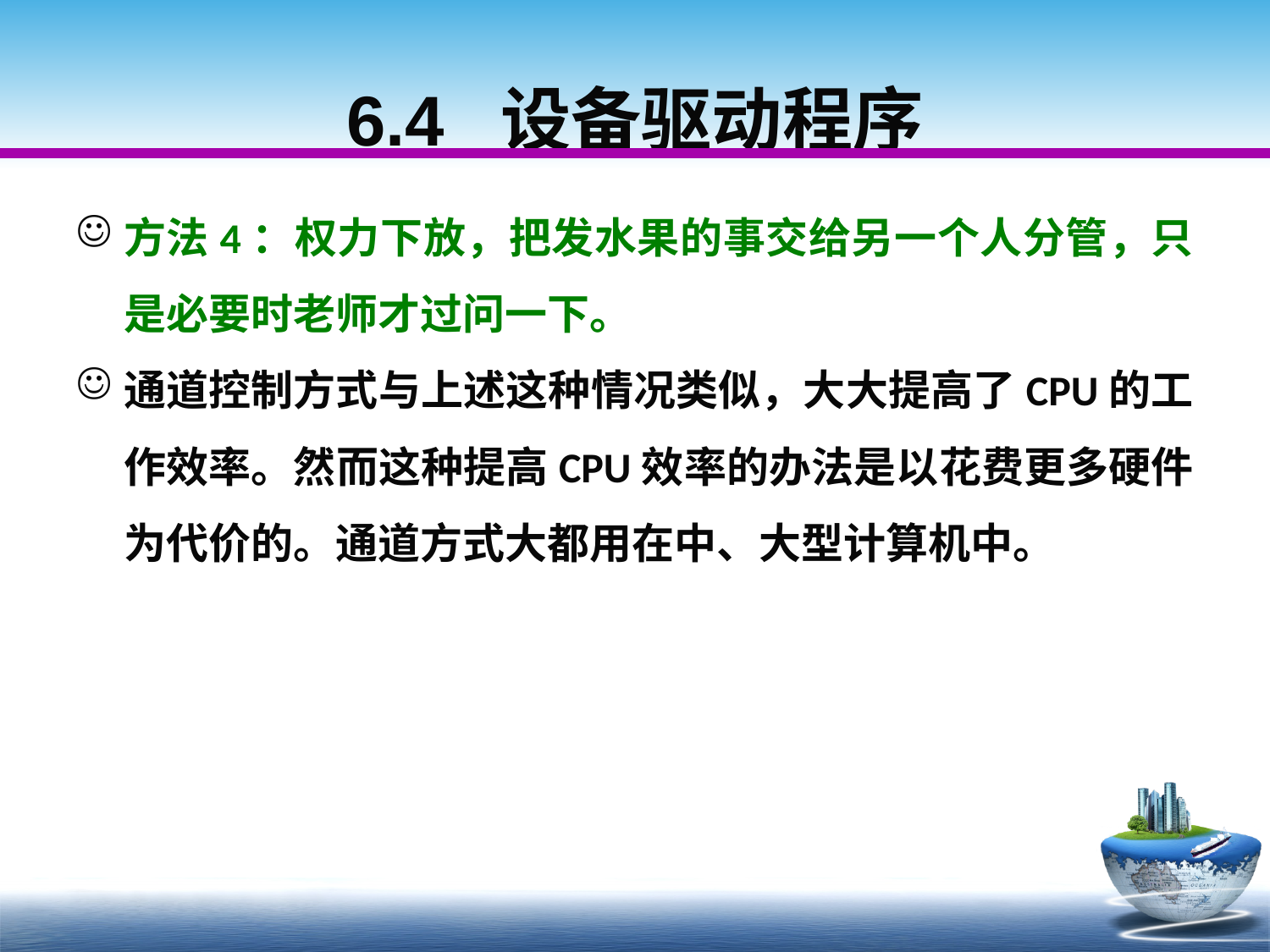

# 6.4  设备驱动程序

方法4：权力下放，把发水果的事交给另一个人分管，只是必要时老师才过问一下。
通道控制方式与上述这种情况类似，大大提高了CPU的工作效率。然而这种提高CPU效率的办法是以花费更多硬件为代价的。通道方式大都用在中、大型计算机中。